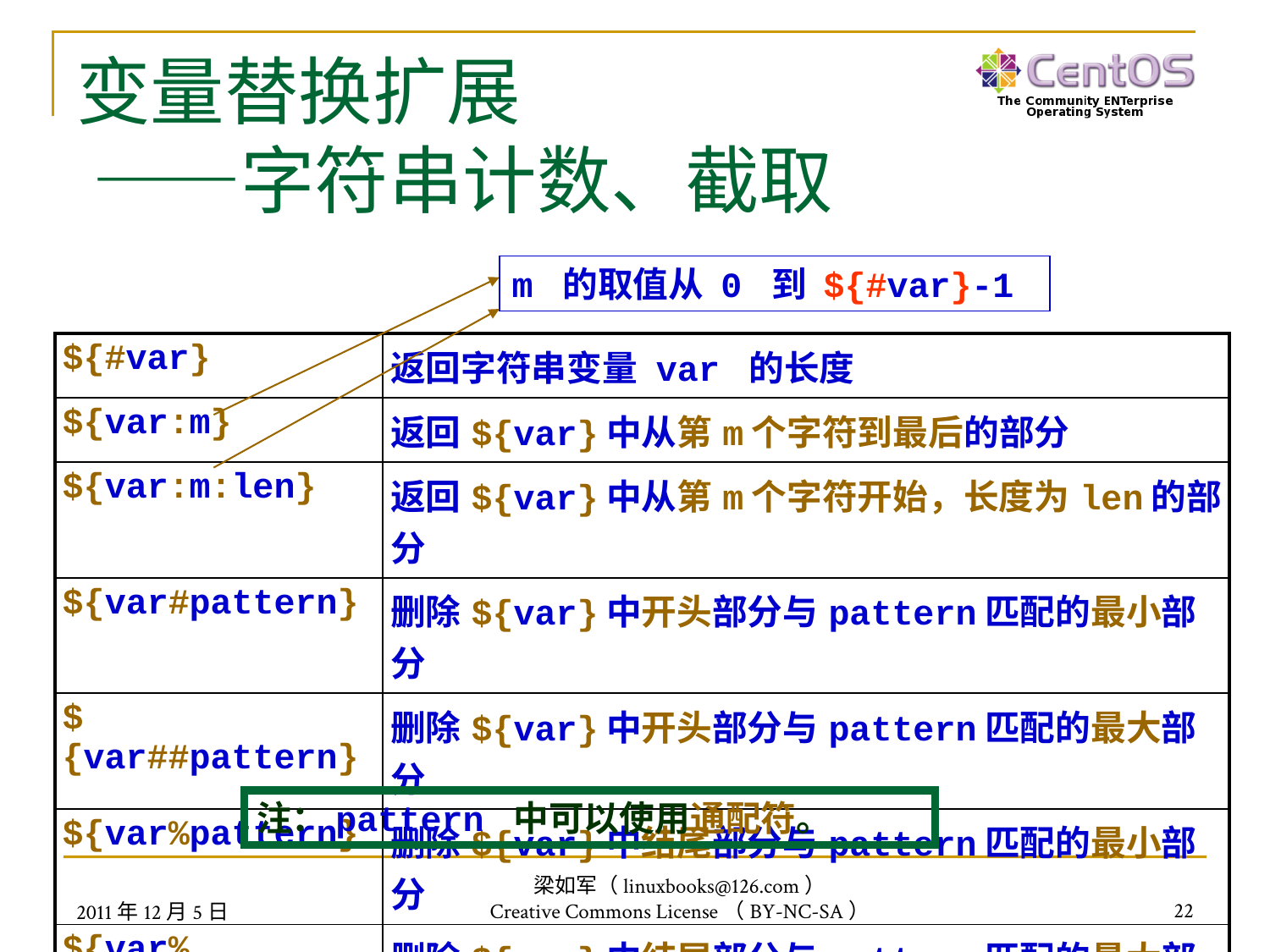

# 变量替换扩展 ——字符串计数、截取
m 的取值从 0 到 ${#var}-1

| ${#var} | 返回字符串变量 var 的长度 |
| --- | --- |
| ${var:m} | 返回${var}中从第m个字符到最后的部分 |
| ${var:m:len} | 返回${var}中从第m个字符开始，长度为len的部分 |
| ${var#pattern} | 删除${var}中开头部分与pattern匹配的最小部分 |
| ${var##pattern} | 删除${var}中开头部分与pattern匹配的最大部分 |
| ${var%pattern} | 删除${var}中结尾部分与pattern匹配的最小部分 |
| ${var%%pattern} | 删除${var}中结尾部分与pattern匹配的最大部分 |
注：pattern 中可以使用通配符。
梁如军（linuxbooks@126.com）
Creative Commons License（BY-NC-SA）
2011年12月5日
22